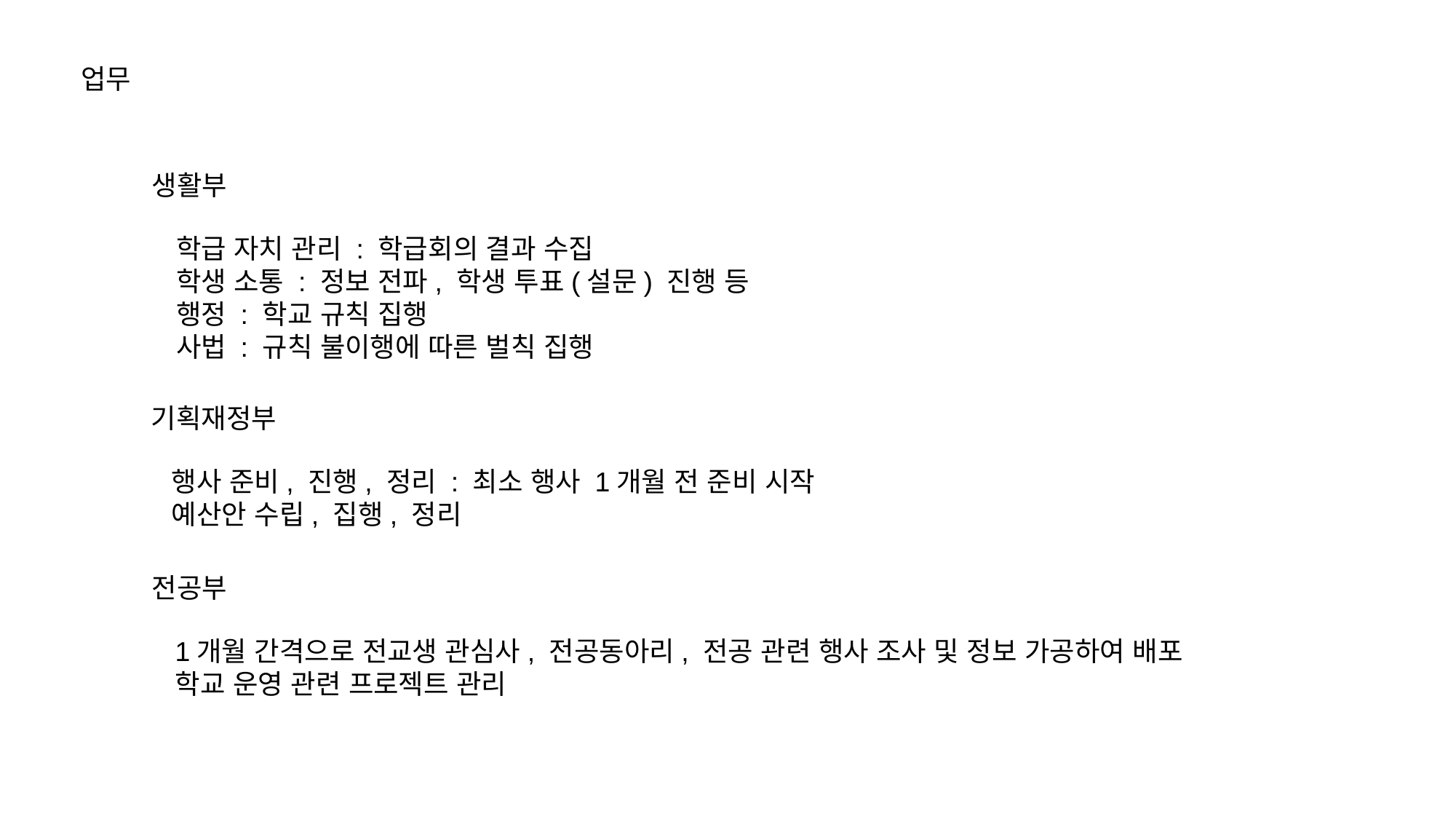

업무
생활부
학급 자치 관리 : 학급회의 결과 수집
학생 소통 : 정보 전파, 학생 투표(설문) 진행 등
행정 : 학교 규칙 집행
사법 : 규칙 불이행에 따른 벌칙 집행
기획재정부
행사 준비, 진행, 정리 : 최소 행사 1개월 전 준비 시작
예산안 수립, 집행, 정리
전공부
1개월 간격으로 전교생 관심사, 전공동아리, 전공 관련 행사 조사 및 정보 가공하여 배포
학교 운영 관련 프로젝트 관리